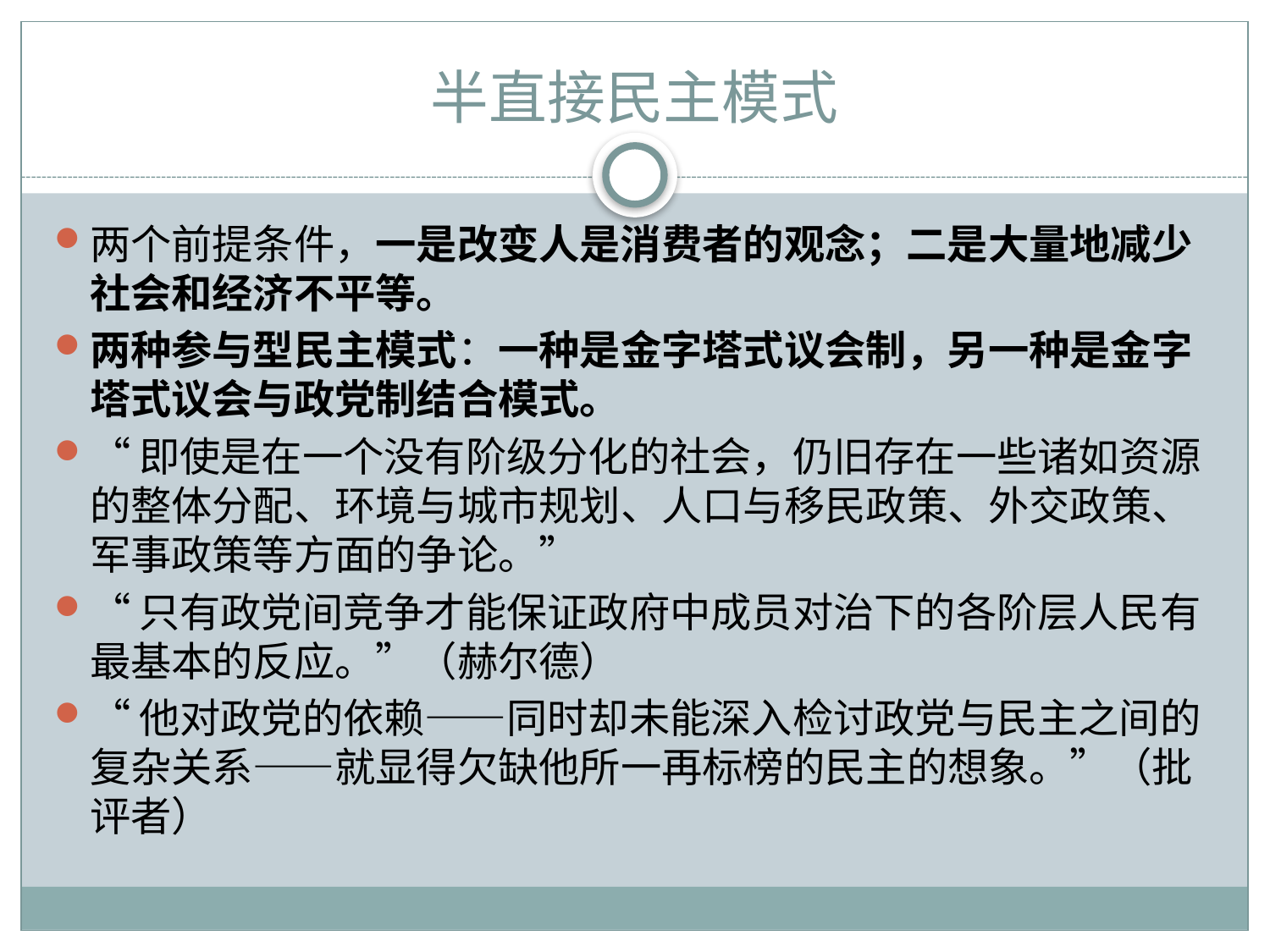

# 半直接民主模式
两个前提条件，一是改变人是消费者的观念；二是大量地减少社会和经济不平等。
两种参与型民主模式：一种是金字塔式议会制，另一种是金字塔式议会与政党制结合模式。
“即使是在一个没有阶级分化的社会，仍旧存在一些诸如资源的整体分配、环境与城市规划、人口与移民政策、外交政策、军事政策等方面的争论。”
“只有政党间竞争才能保证政府中成员对治下的各阶层人民有最基本的反应。”（赫尔德）
“他对政党的依赖——同时却未能深入检讨政党与民主之间的复杂关系——就显得欠缺他所一再标榜的民主的想象。”（批评者）